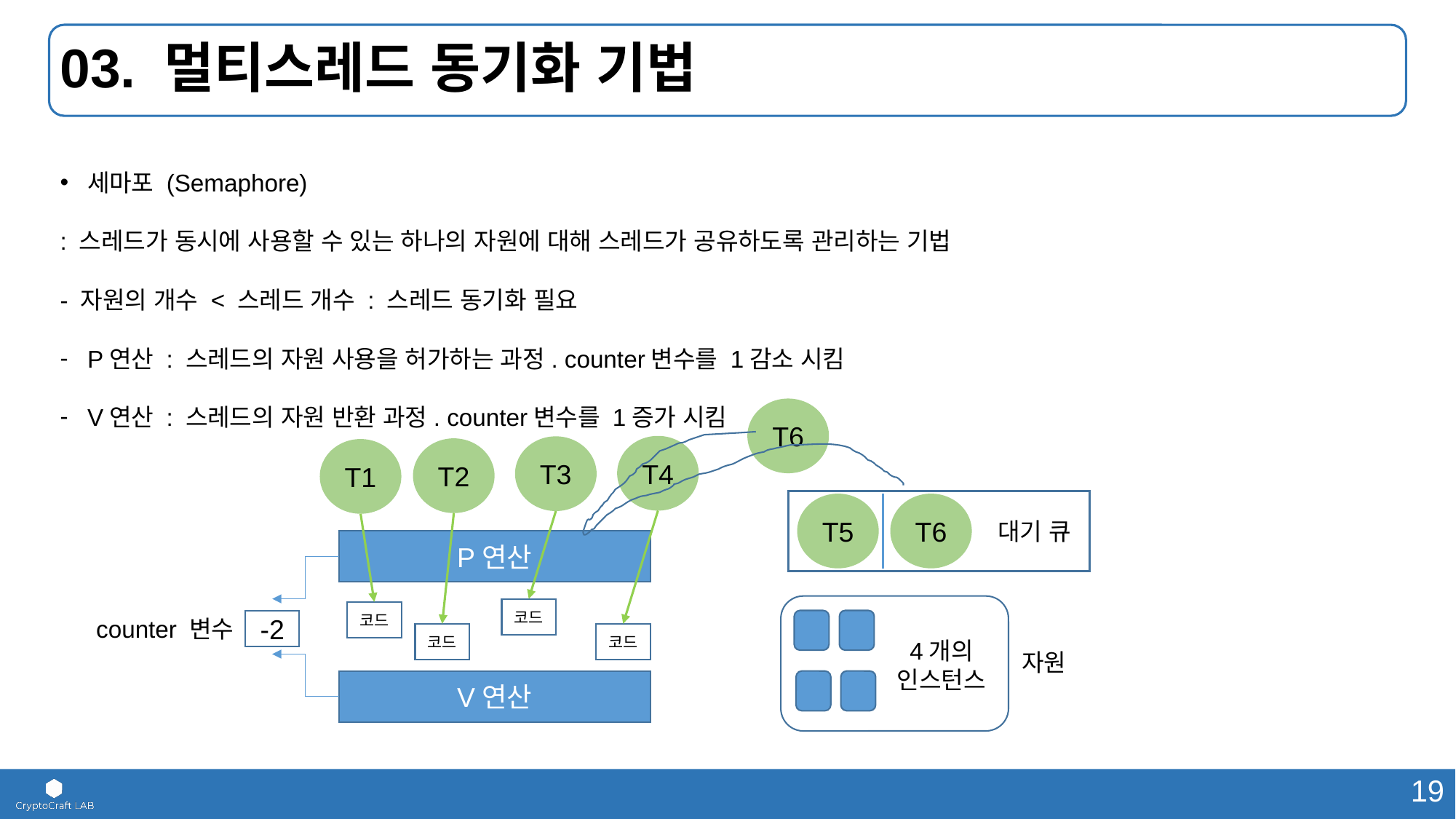

# 03. 멀티스레드 동기화 기법
세마포 (Semaphore)
: 스레드가 동시에 사용할 수 있는 하나의 자원에 대해 스레드가 공유하도록 관리하는 기법
- 자원의 개수 < 스레드 개수 : 스레드 동기화 필요
P연산 : 스레드의 자원 사용을 허가하는 과정. counter변수를 1감소 시킴
V연산 : 스레드의 자원 반환 과정. counter변수를 1증가 시킴
T6

T4
T3
T2
T1

T5
T6
대기 큐
P연산

코드
코드
counter 변수

-2
코드
코드
4개의
인스턴스
자원

V연산